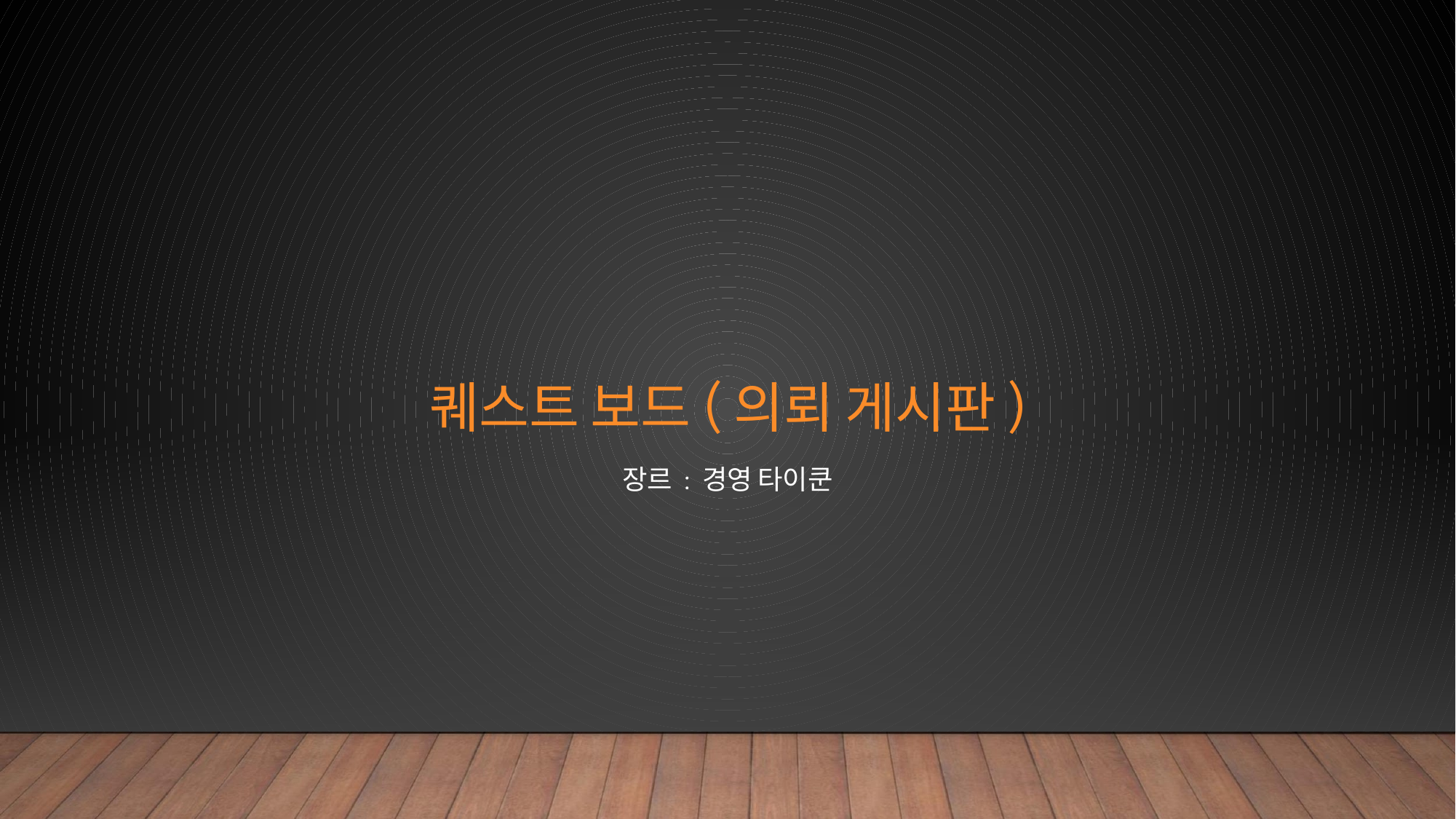

# 퀘스트 보드(의뢰 게시판)
장르 : 경영 타이쿤